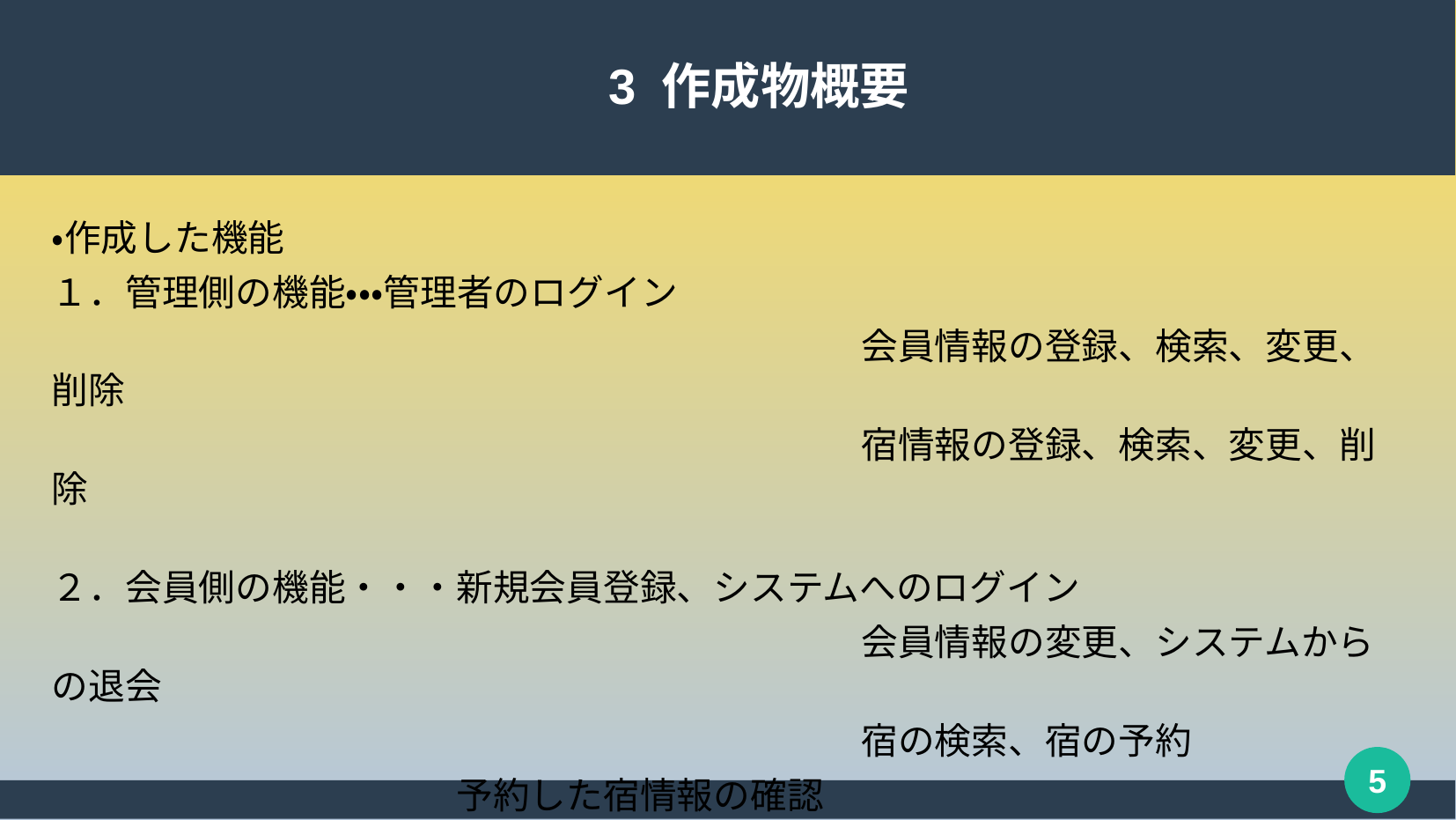

# 3 作成物概要
・作成した機能
１．管理側の機能・・・管理者のログイン
						 会員情報の登録、検索、変更、削除
						 宿情報の登録、検索、変更、削除

２．会員側の機能・・・新規会員登録、システムへのログイン
						 会員情報の変更、システムからの退会
						 宿の検索、宿の予約
　　　　　　　　　　　予約した宿情報の確認